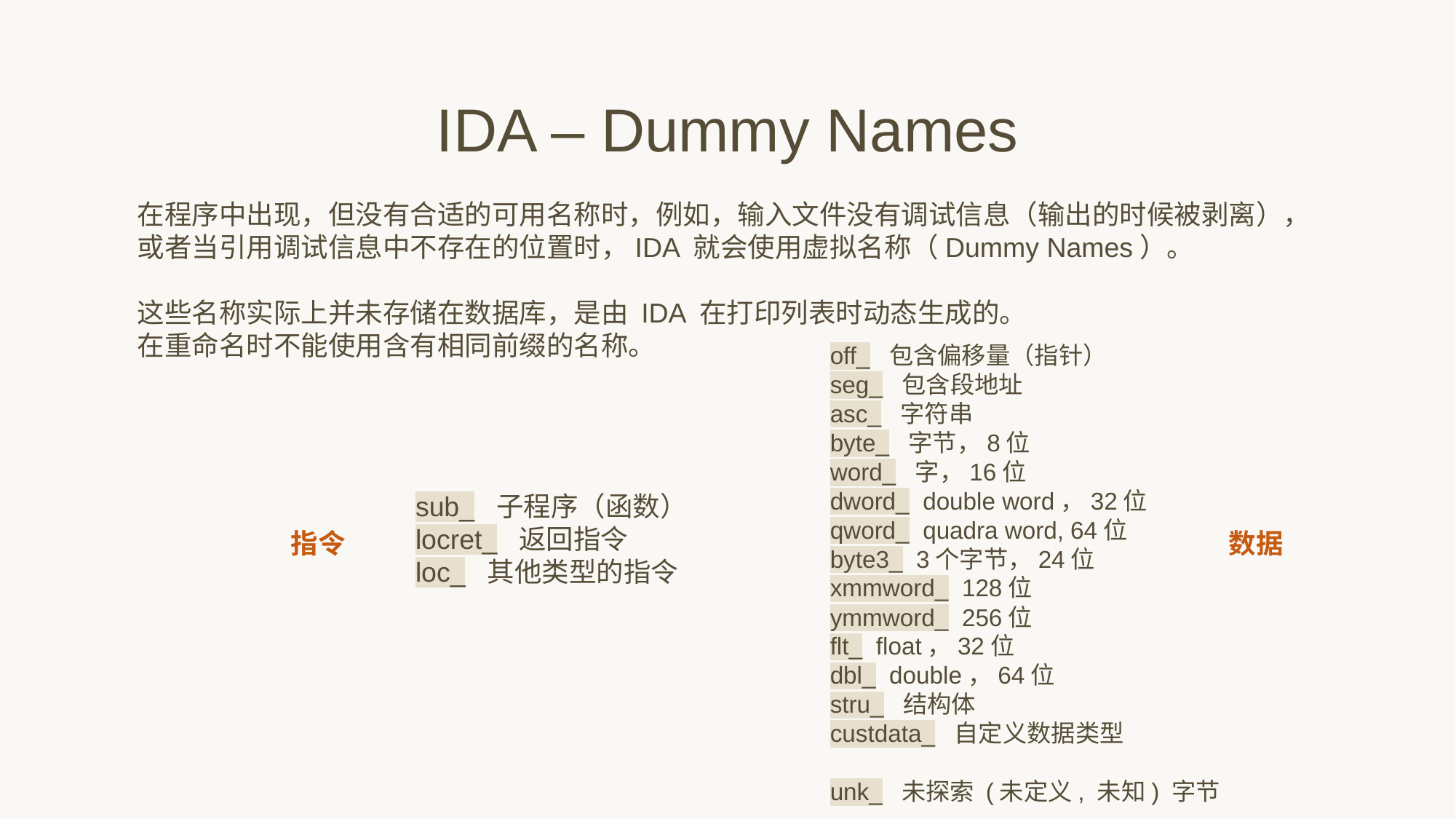

IDA – Dummy Names
在程序中出现，但没有合适的可用名称时，例如，输入文件没有调试信息（输出的时候被剥离），或者当引用调试信息中不存在的位置时，IDA 就会使用虚拟名称（Dummy Names）。

这些名称实际上并未存储在数据库，是由 IDA 在打印列表时动态生成的。
在重命名时不能使用含有相同前缀的名称。

off_  包含偏移量（指针）
seg_  包含段地址
asc_  字符串
byte_  字节，8位
word_  字，16位
dword_  double word，32位
qword_  quadra word, 64位
byte3_  3个字节，24位
xmmword_  128位
ymmword_  256位
flt_  float，32位
dbl_  double，64位
stru_  结构体
custdata_  自定义数据类型

unk_  未探索 (未定义, 未知) 字节

sub_  子程序（函数）
locret_  返回指令
loc_  其他类型的指令

指令
数据